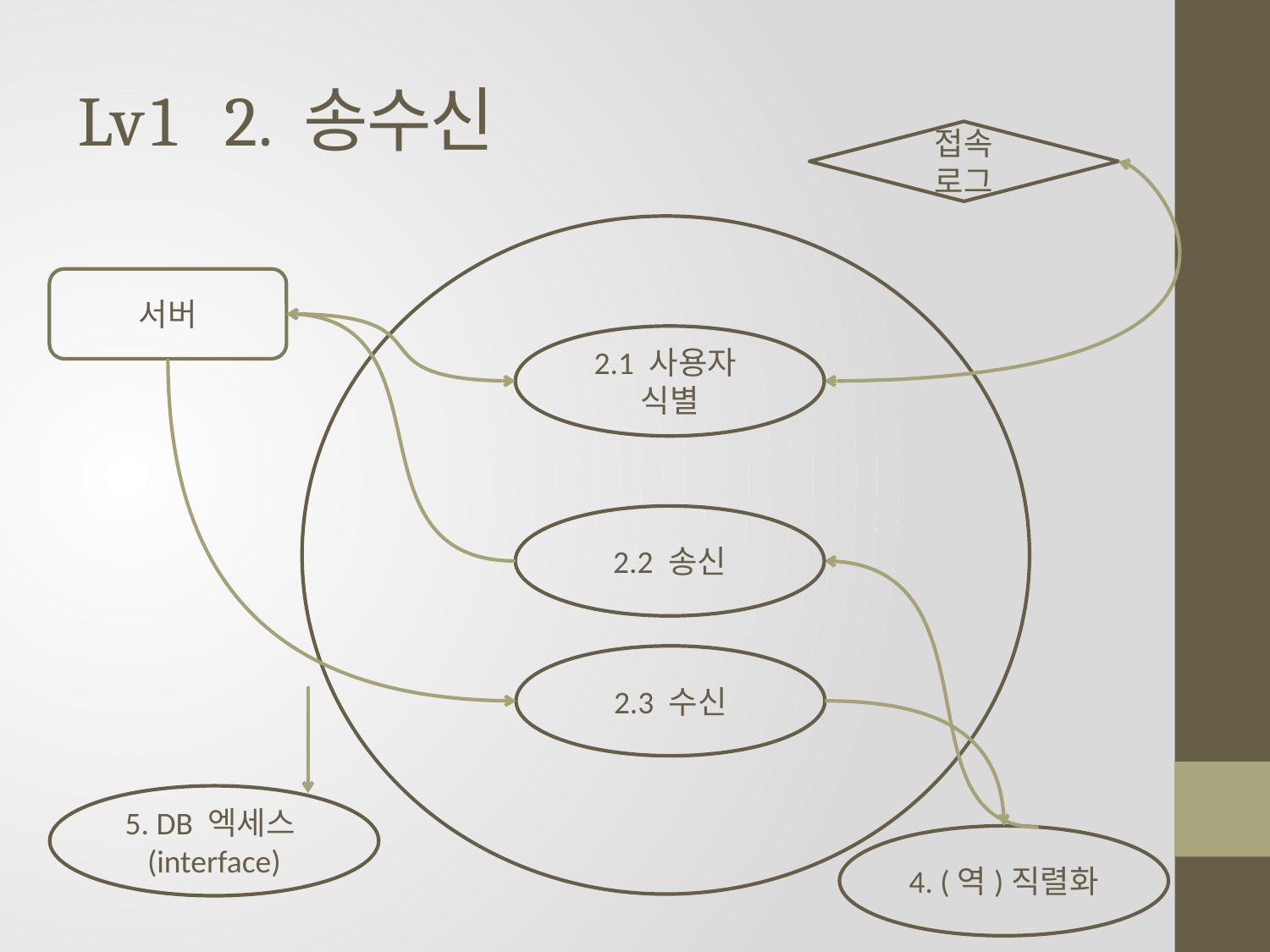

# Lv1   2. 송수신
접속
로그

서버
2.1 사용자
식별
2.2 송신
2.3 수신
5. DB 엑세스(interface)
4. (역)직렬화